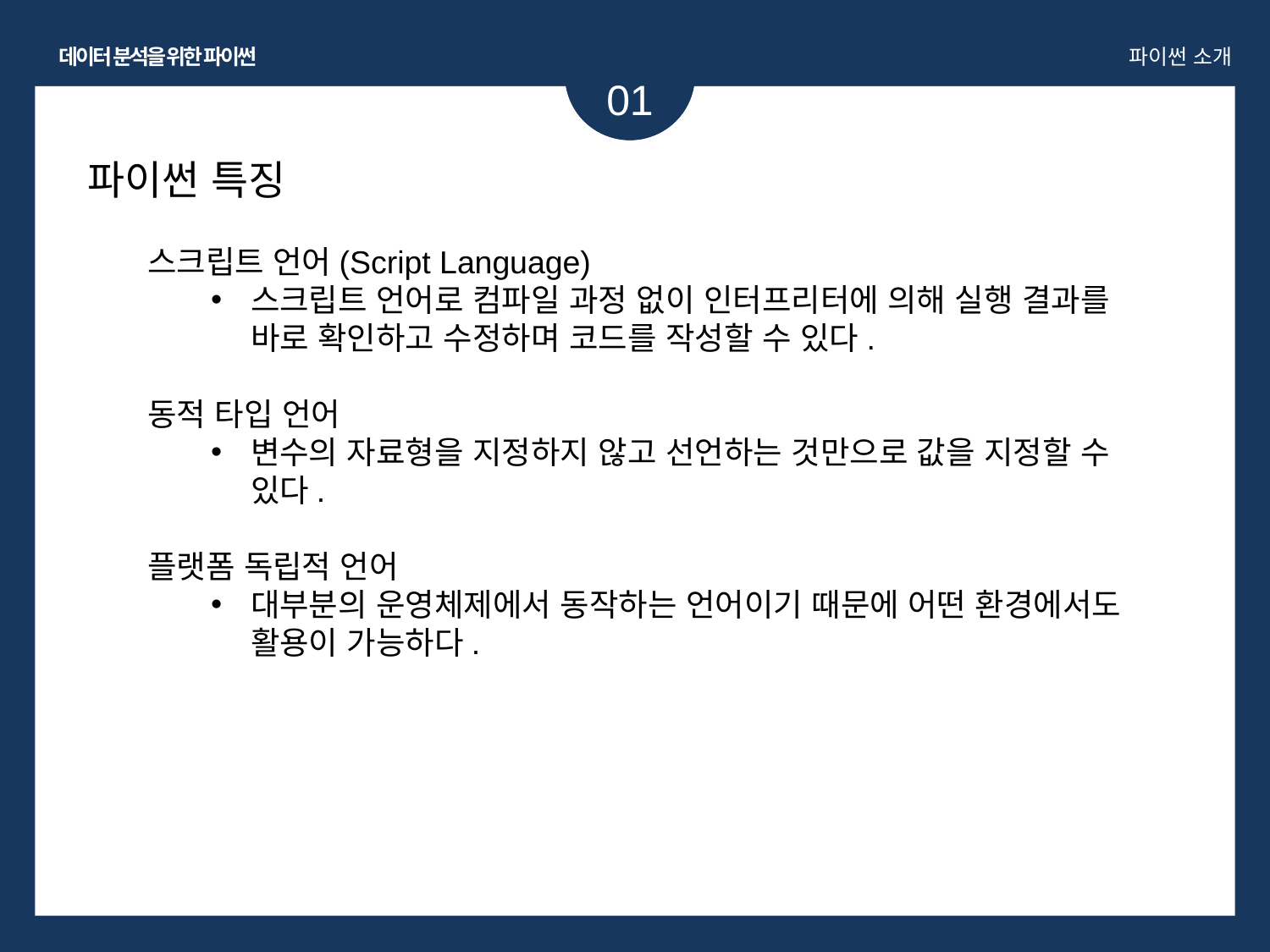

데이터 분석을 위한 파이썬
파이썬 소개
01
파이썬 특징
스크립트 언어(Script Language)
스크립트 언어로 컴파일 과정 없이 인터프리터에 의해 실행 결과를 바로 확인하고 수정하며 코드를 작성할 수 있다.

동적 타입 언어
변수의 자료형을 지정하지 않고 선언하는 것만으로 값을 지정할 수 있다.

플랫폼 독립적 언어
대부분의 운영체제에서 동작하는 언어이기 때문에 어떤 환경에서도 활용이 가능하다.